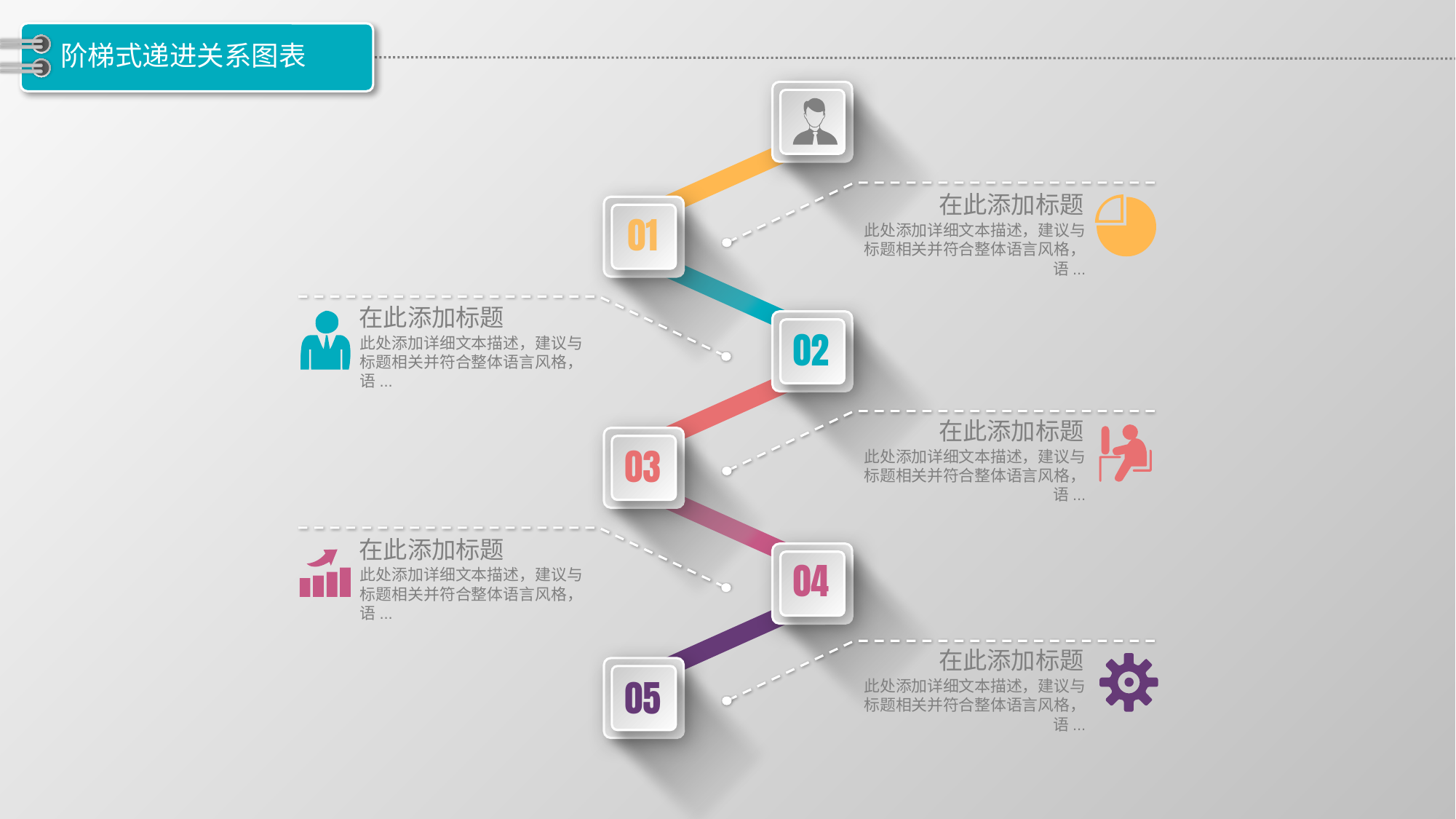

# 阶梯式递进关系图表

在此添加标题
此处添加详细文本描述，建议与标题相关并符合整体语言风格，语...

01

在此添加标题
此处添加详细文本描述，建议与标题相关并符合整体语言风格，语...

02

在此添加标题
此处添加详细文本描述，建议与标题相关并符合整体语言风格，语...

03

在此添加标题
此处添加详细文本描述，建议与标题相关并符合整体语言风格，语...

04

在此添加标题
此处添加详细文本描述，建议与标题相关并符合整体语言风格，语...

05